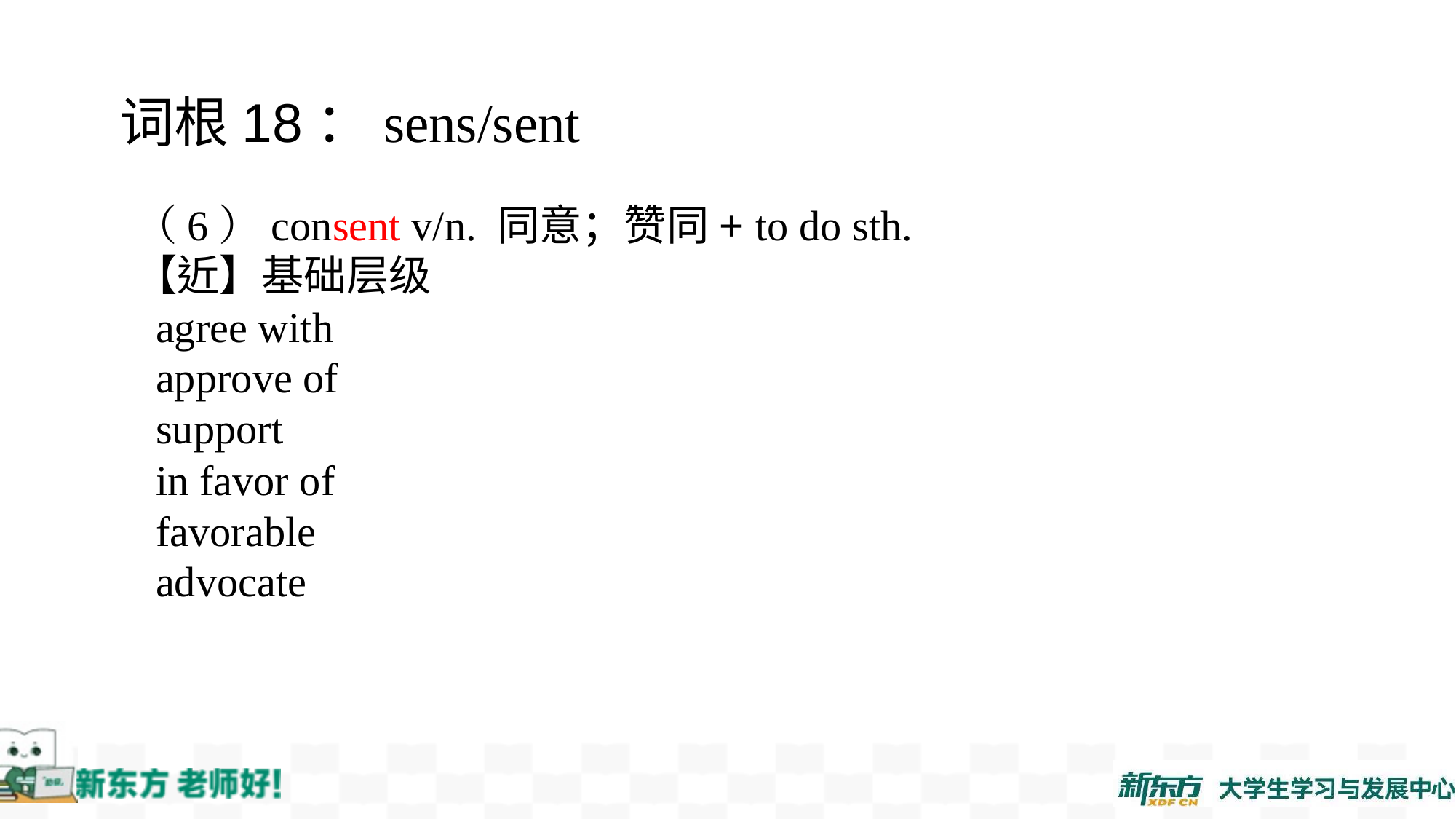

词根18：sens/sent
（6）consent v/n. 同意；赞同+ to do sth.
【近】基础层级
  agree with
  approve of
  support
  in favor of
  favorable
  advocate